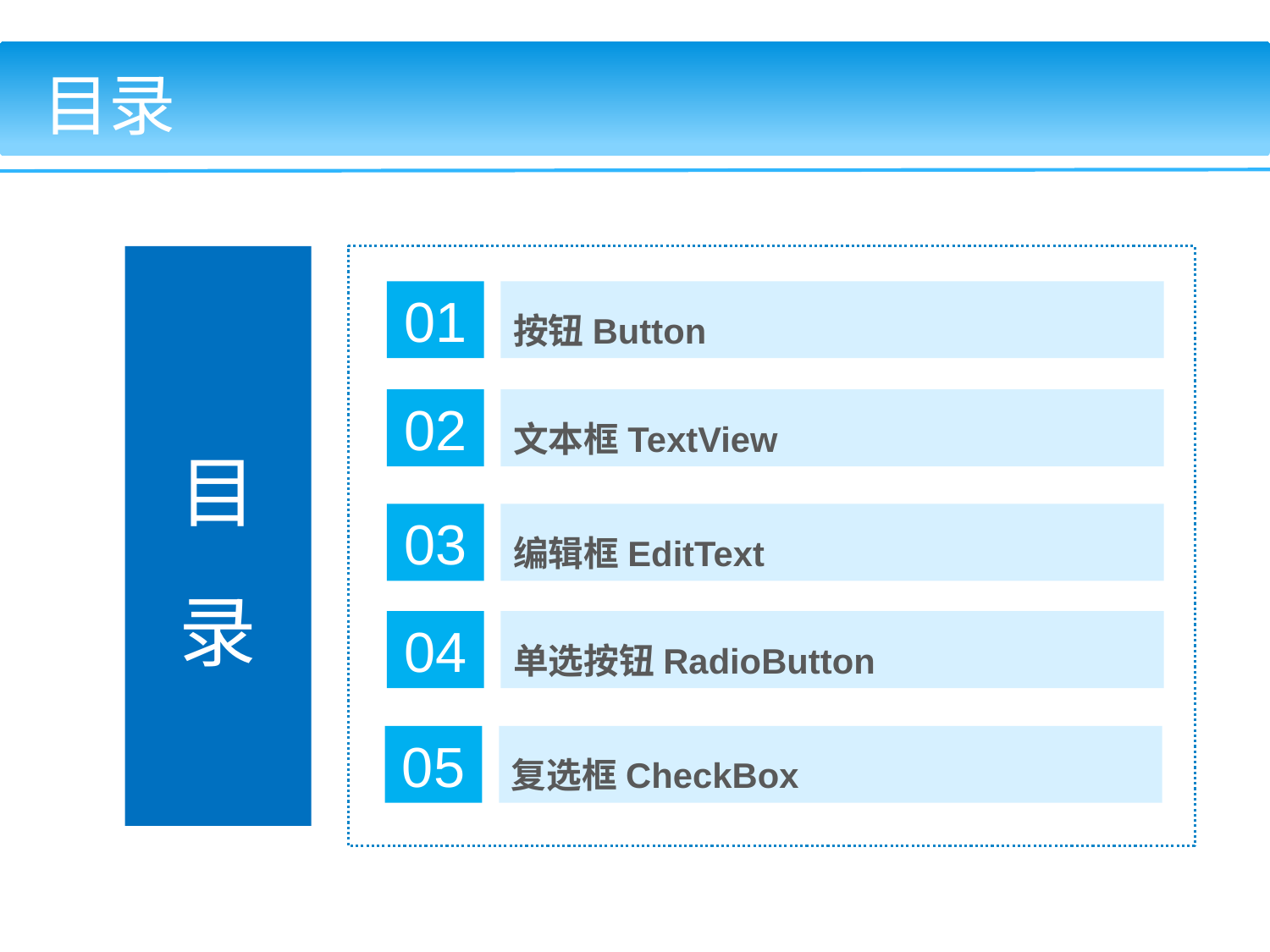

目录

目
录
01
按钮Button
02
文本框TextView
03
编辑框EditText
04
单选按钮RadioButton
05
复选框CheckBox